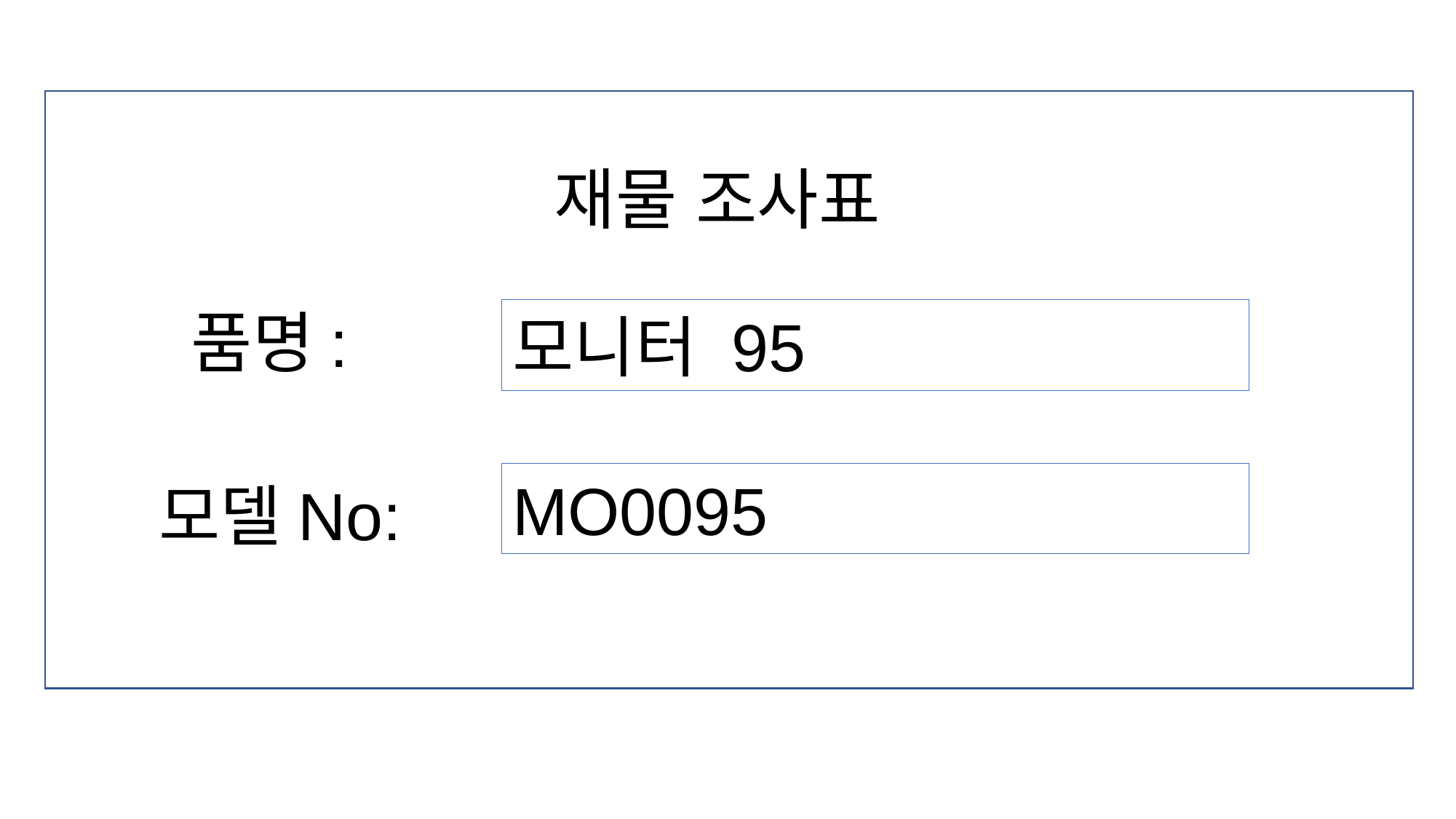

재물 조사표
품명:
모니터 95
MO0095
모델No: